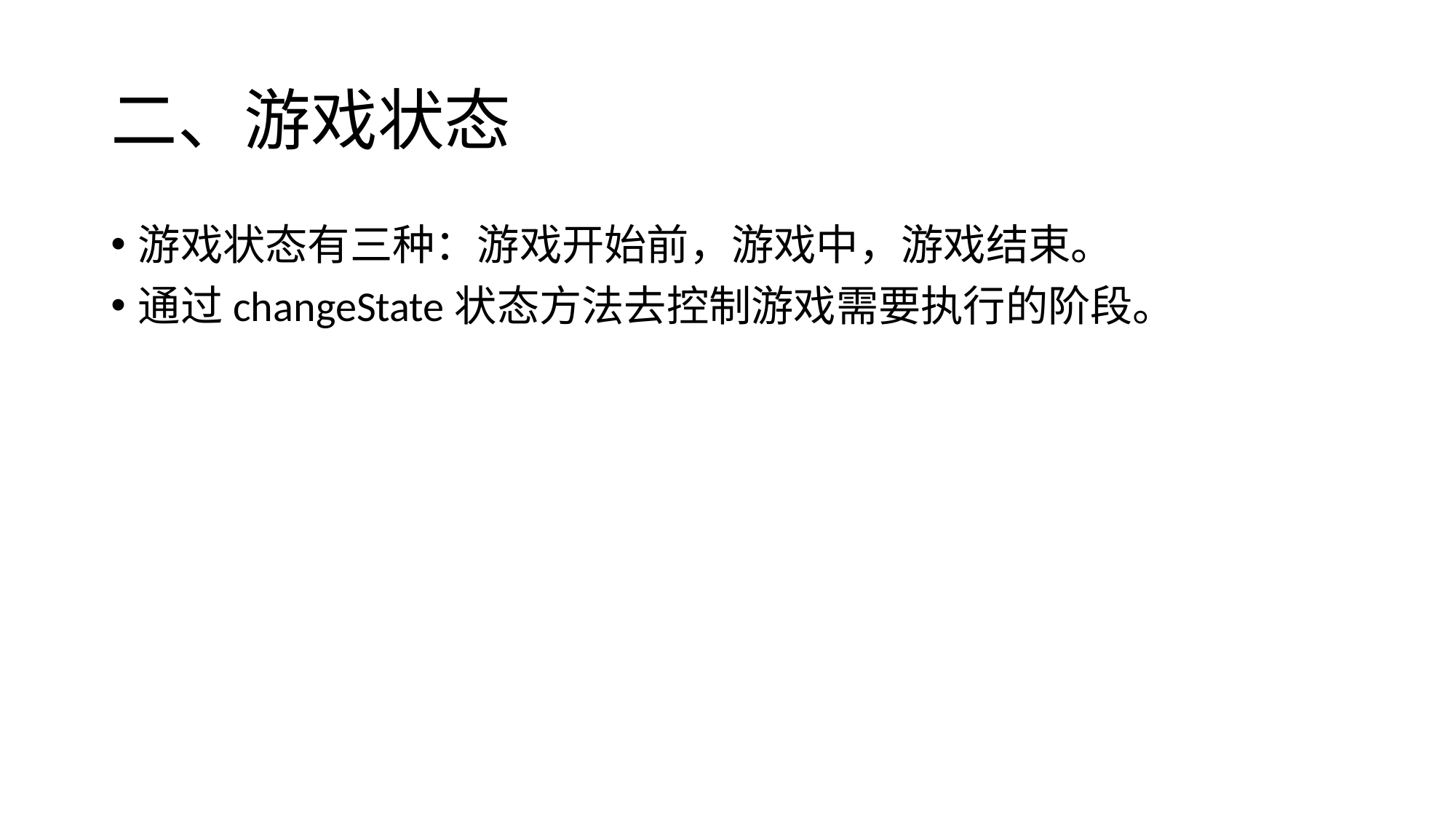

# 二、游戏状态
游戏状态有三种：游戏开始前，游戏中，游戏结束。
通过changeState状态方法去控制游戏需要执行的阶段。